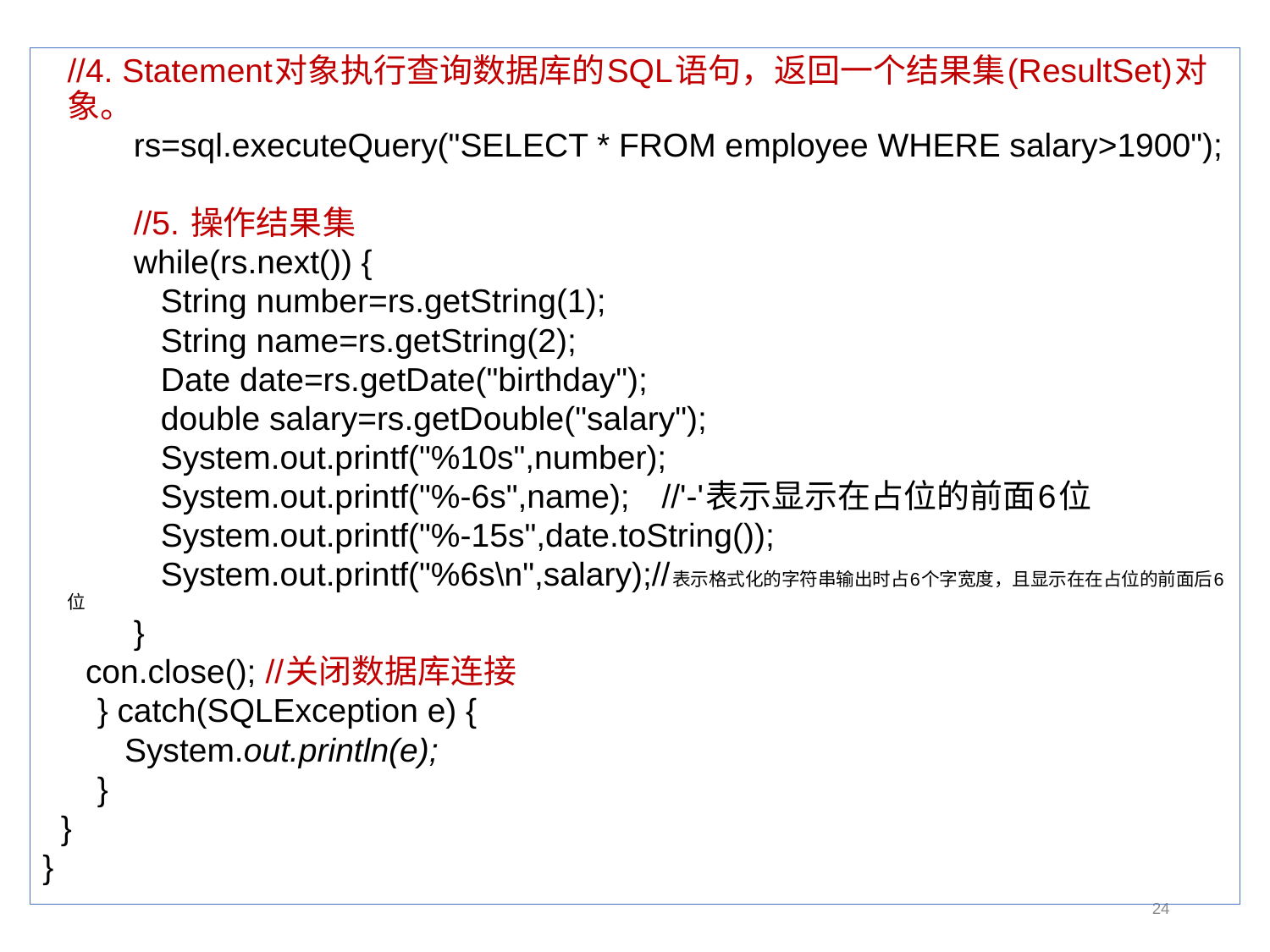

//4. Statement对象执行查询数据库的SQL语句，返回一个结果集(ResultSet)对象。
          rs=sql.executeQuery("SELECT * FROM employee WHERE salary>1900");

          //5. 操作结果集
          while(rs.next()) {
             String number=rs.getString(1);
             String name=rs.getString(2);
             Date date=rs.getDate("birthday");
             double salary=rs.getDouble("salary");
             System.out.printf("%10s",number);
             System.out.printf("%-6s",name);		//'-'表示显示在占位的前面6位
             System.out.printf("%-15s",date.toString());
             System.out.printf("%6s\n",salary);//表示格式化的字符串输出时占6个字宽度，且显示在在占位的前面后6位
          }
		  con.close(); 		//关闭数据库连接
      } catch(SQLException e) {
         System.out.println(e);
      }
  }
}

24